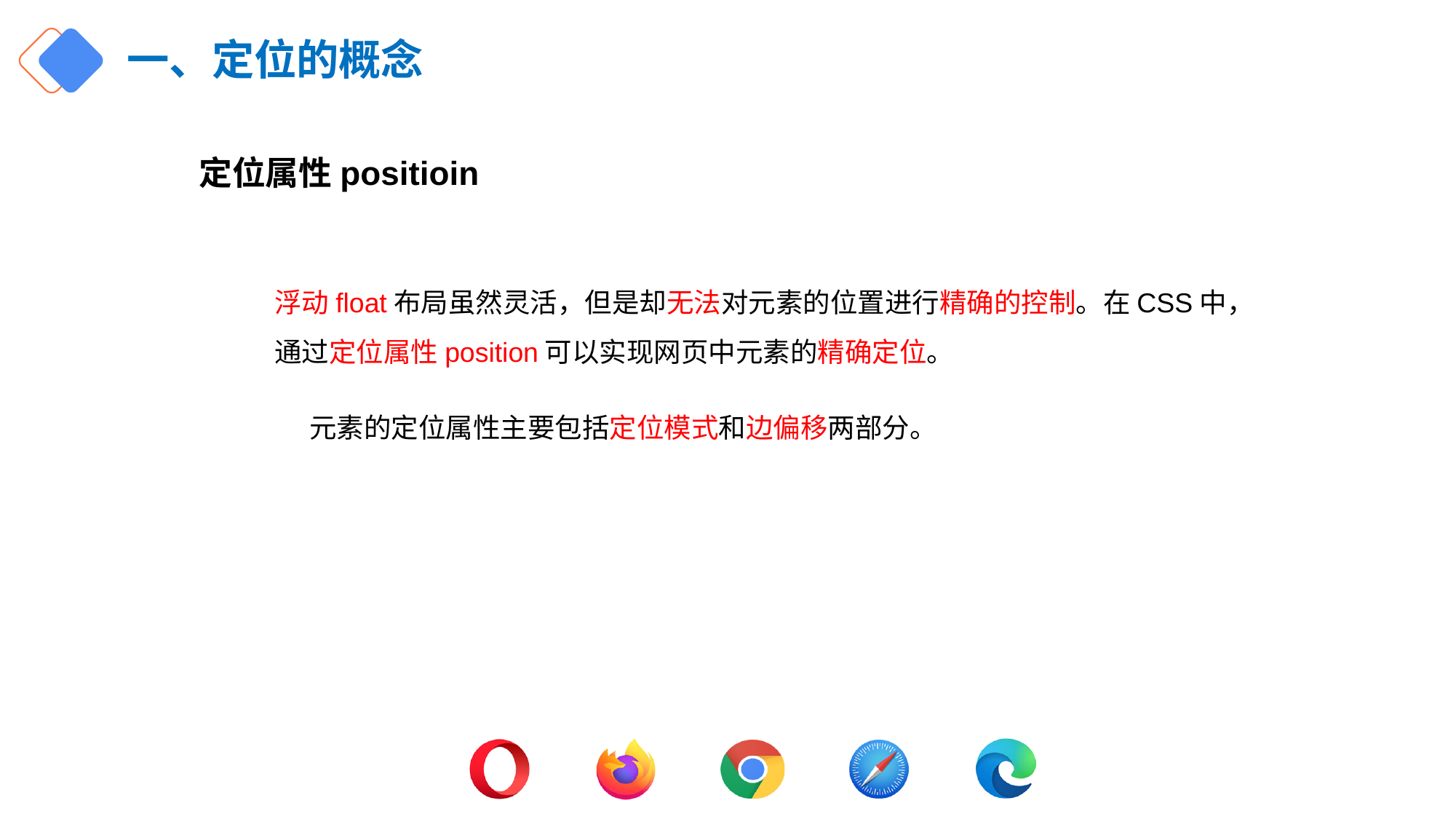

# 一、定位的概念
定位属性positioin
浮动float布局虽然灵活，但是却无法对元素的位置进行精确的控制。在CSS中，通过定位属性position可以实现网页中元素的精确定位。
元素的定位属性主要包括定位模式和边偏移两部分。